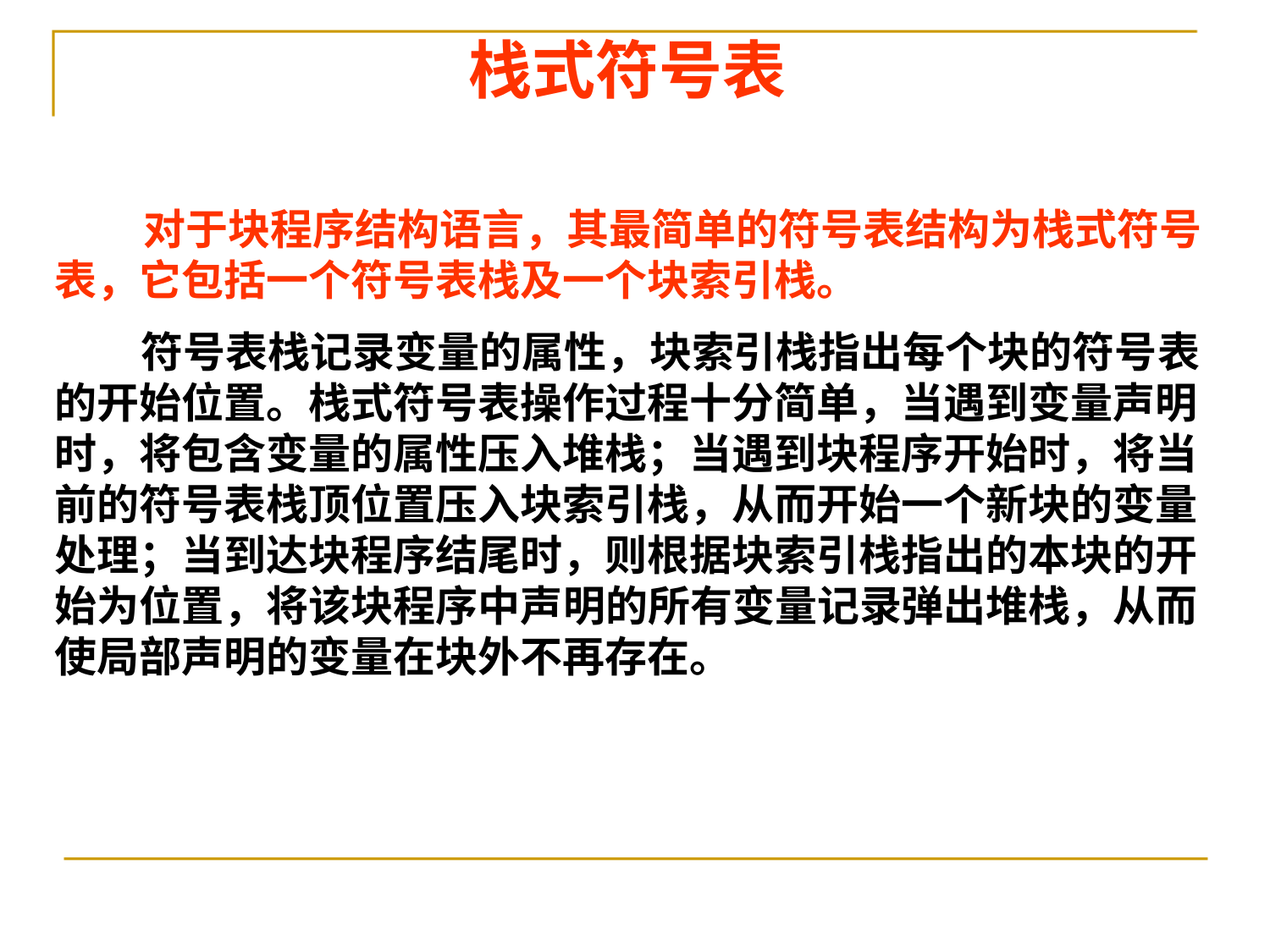

# 栈式符号表
          对于块程序结构语言，其最简单的符号表结构为栈式符号表，它包括一个符号表栈及一个块索引栈。
        符号表栈记录变量的属性，块索引栈指出每个块的符号表的开始位置。栈式符号表操作过程十分简单，当遇到变量声明时，将包含变量的属性压入堆栈；当遇到块程序开始时，将当前的符号表栈顶位置压入块索引栈，从而开始一个新块的变量处理；当到达块程序结尾时，则根据块索引栈指出的本块的开始为位置，将该块程序中声明的所有变量记录弹出堆栈，从而使局部声明的变量在块外不再存在。